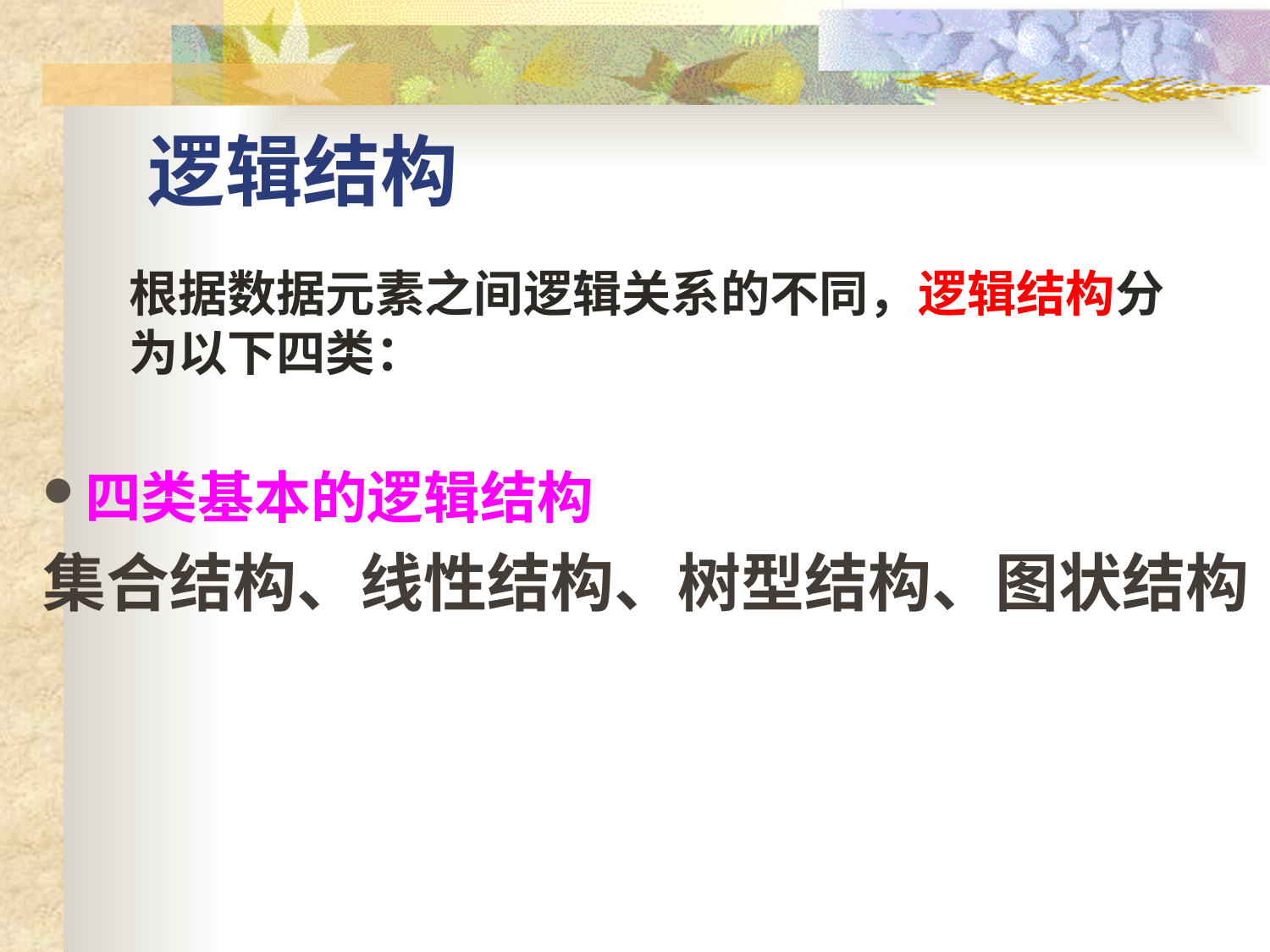

逻辑结构
根据数据元素之间逻辑关系的不同，逻辑结构分为以下四类：
四类基本的逻辑结构
集合结构、线性结构、树型结构、图状结构